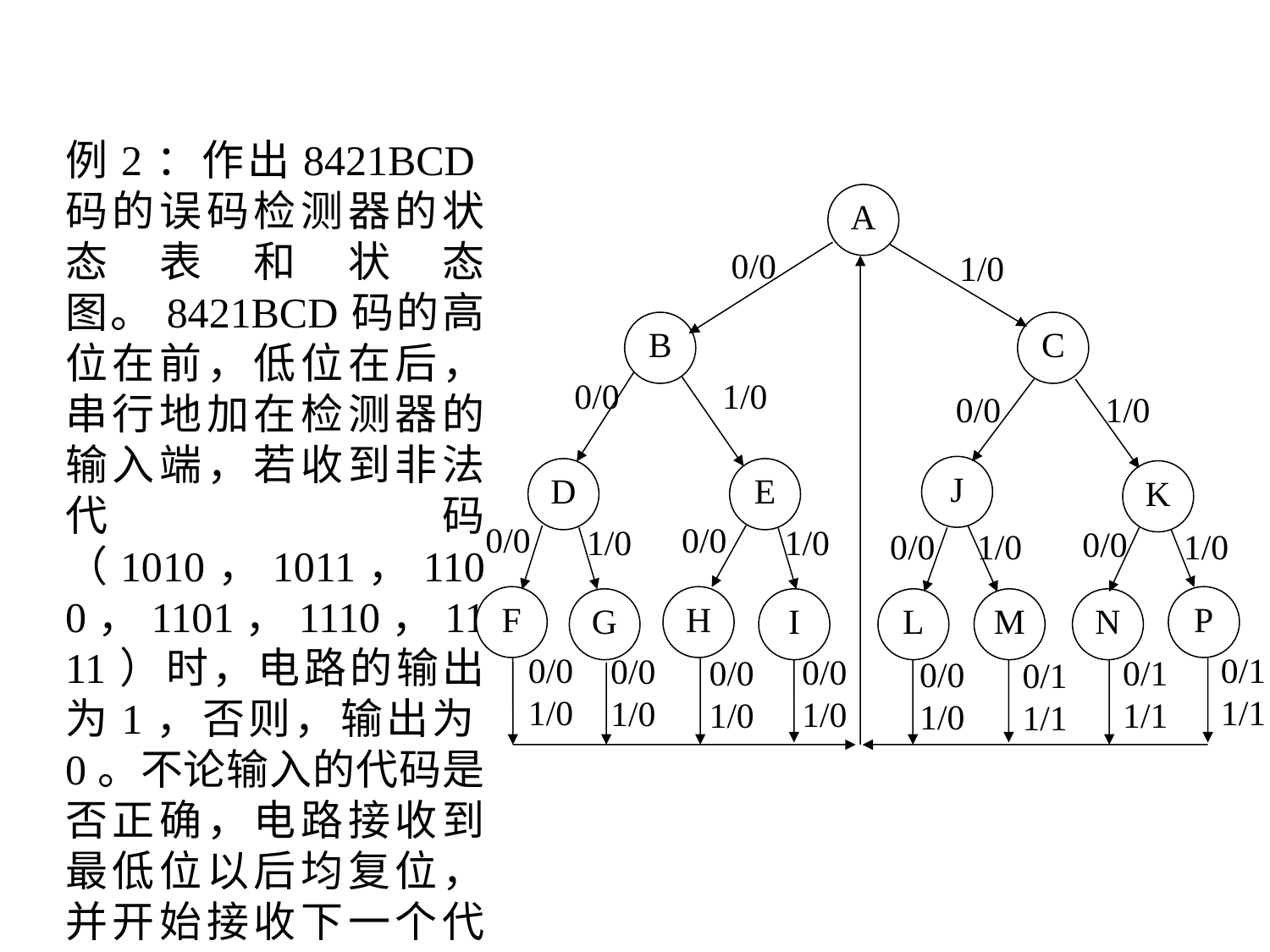

例2：作出8421BCD码的误码检测器的状态表和状态图。8421BCD码的高位在前，低位在后，串行地加在检测器的输入端，若收到非法代码（1010，1011，1100，1101，1110，1111）时，电路的输出为1，否则，输出为0。不论输入的代码是否正确，电路接收到最低位以后均复位，并开始接收下一个代码。
A

0/0

1/0

B
C

0/0
1/0

0/0
1/0
J
D
E
K
0/0
0/0
1/0
1/0
0/0
0/0
1/0
1/0

F
H
P
G
I
L
M
N
0/0
1/0
0/1
1/1
0/0
1/0
0/0
1/0
0/0
1/0
0/1
1/1
0/0
1/0
0/1
1/1